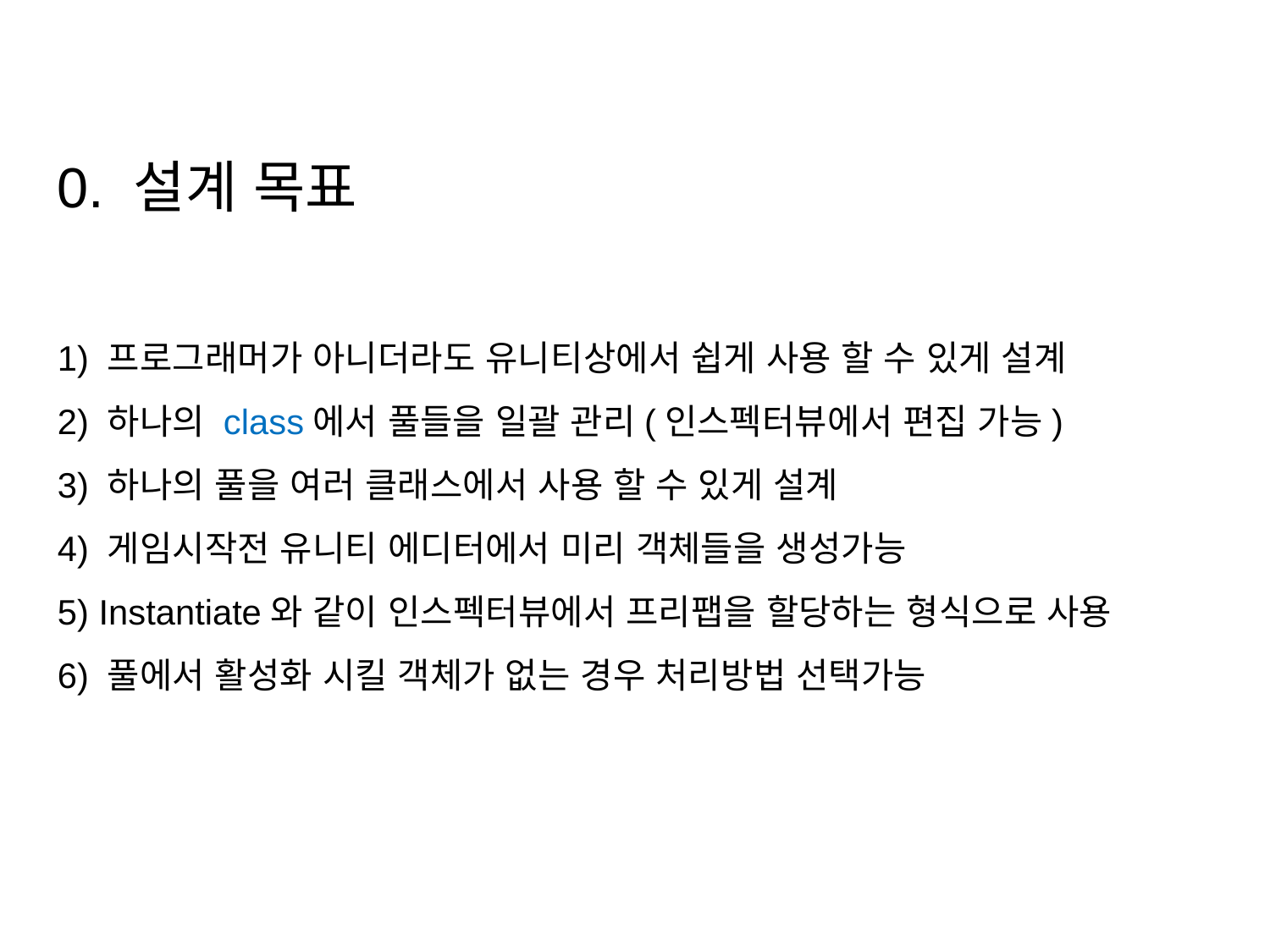

0. 설계 목표
1) 프로그래머가 아니더라도 유니티상에서 쉽게 사용 할 수 있게 설계
2) 하나의 class에서 풀들을 일괄 관리(인스펙터뷰에서 편집 가능)
3) 하나의 풀을 여러 클래스에서 사용 할 수 있게 설계
4) 게임시작전 유니티 에디터에서 미리 객체들을 생성가능
5) Instantiate와 같이 인스펙터뷰에서 프리팹을 할당하는 형식으로 사용
6) 풀에서 활성화 시킬 객체가 없는 경우 처리방법 선택가능